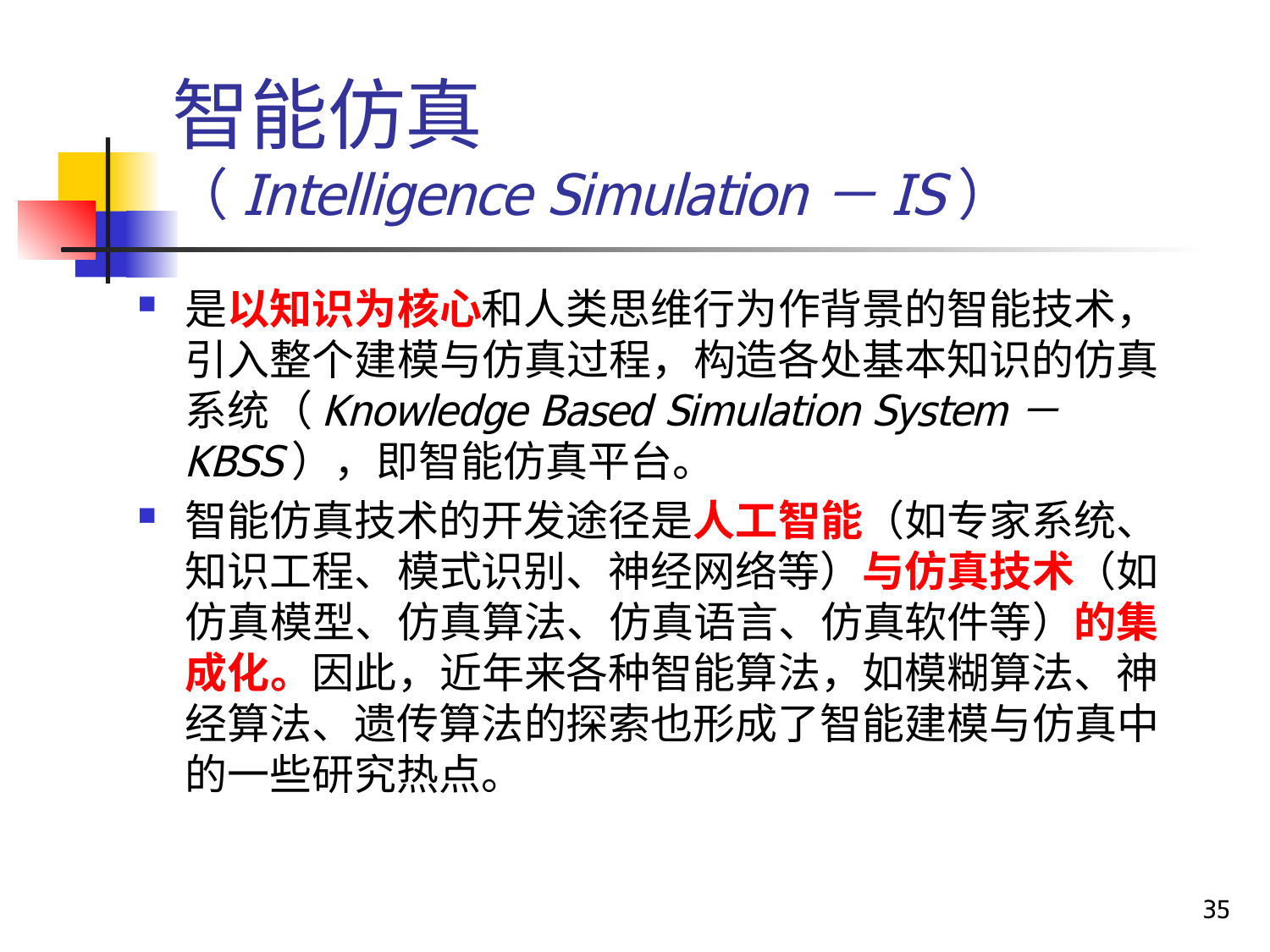

# 智能仿真 （Intelligence Simulation－IS）
是以知识为核心和人类思维行为作背景的智能技术，引入整个建模与仿真过程，构造各处基本知识的仿真系统（Knowledge Based Simulation System－KBSS），即智能仿真平台。
智能仿真技术的开发途径是人工智能（如专家系统、知识工程、模式识别、神经网络等）与仿真技术（如仿真模型、仿真算法、仿真语言、仿真软件等）的集成化。因此，近年来各种智能算法，如模糊算法、神经算法、遗传算法的探索也形成了智能建模与仿真中的一些研究热点。
35